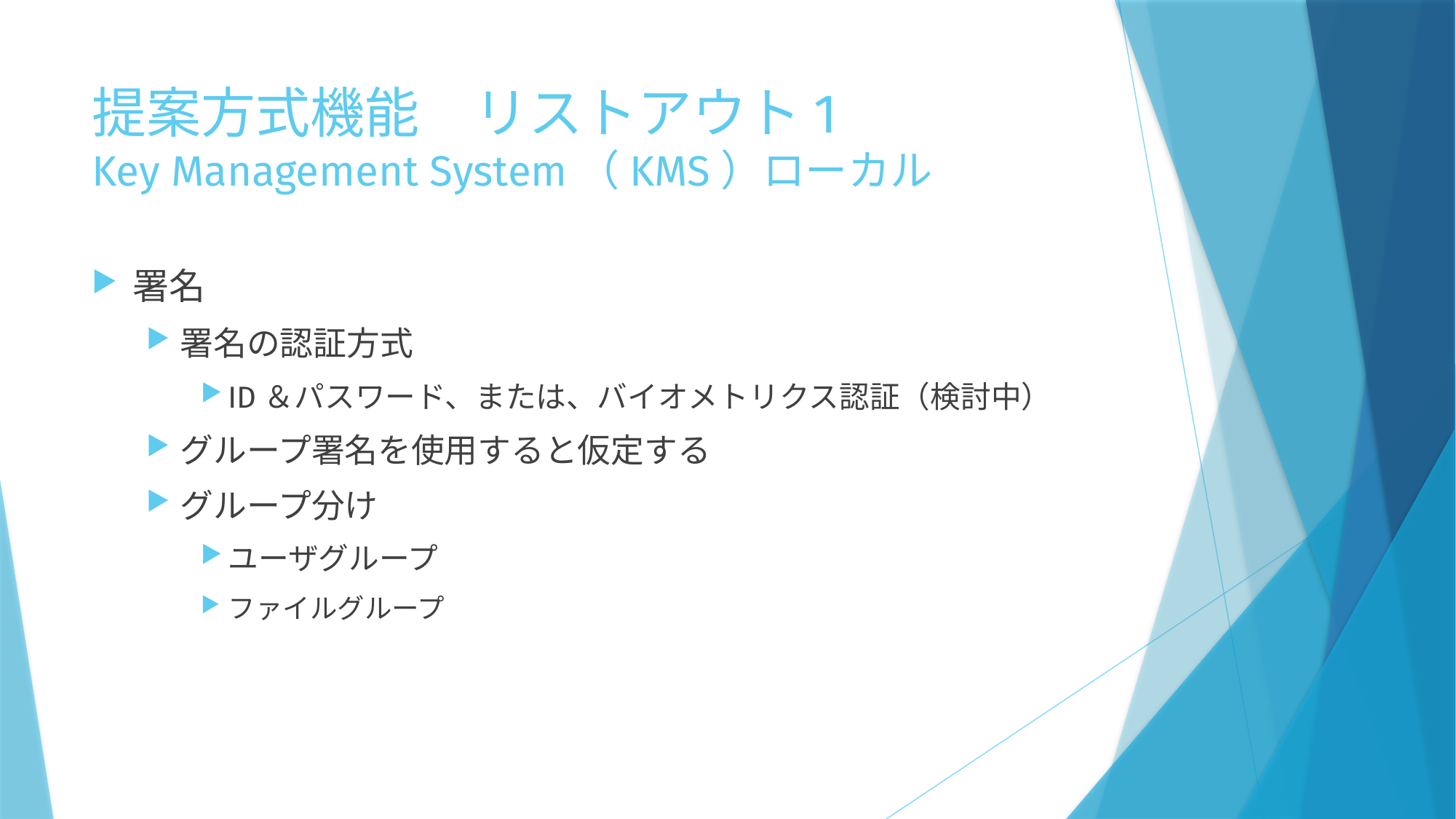

# 提案方式機能　リストアウト1 Key Management System（KMS）ローカル
署名
署名の認証方式
ID＆パスワード、または、バイオメトリクス認証（検討中）
グループ署名を使用すると仮定する
グループ分け
ユーザグループ
ファイルグループ